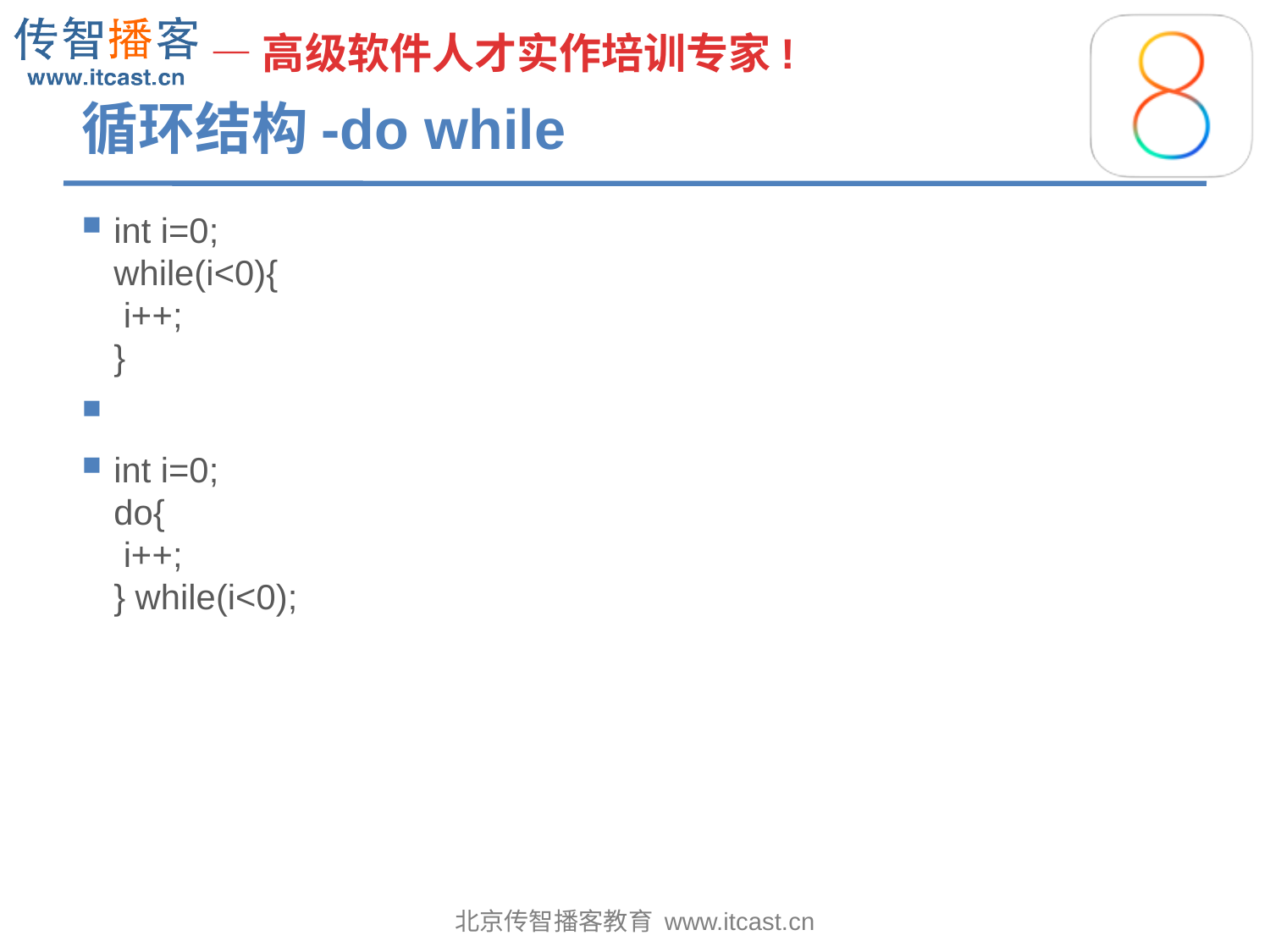

# 循环结构-do while
int i=0;
while(i<0){
 i++;
}

int i=0;
do{
 i++;
} while(i<0);